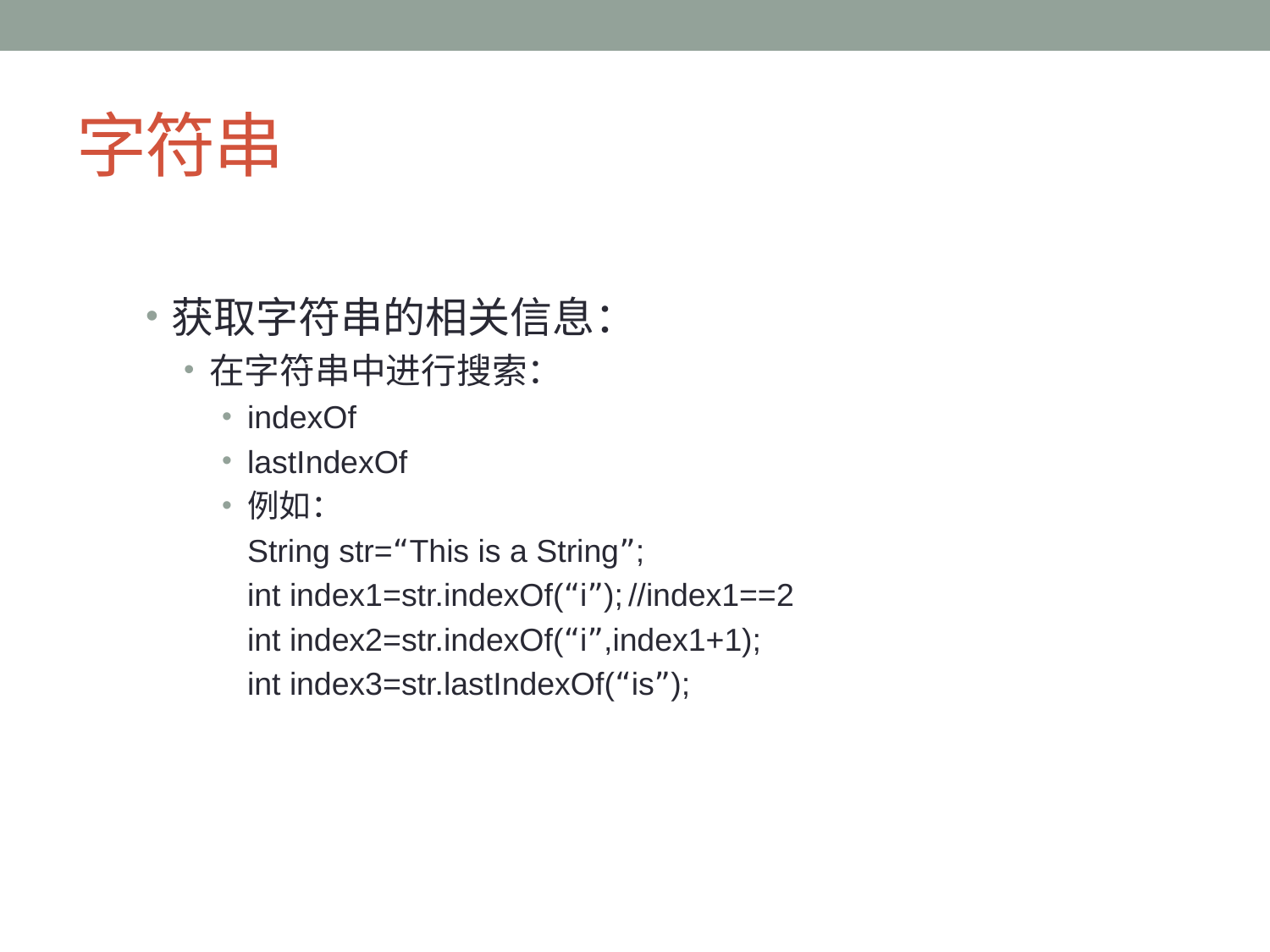

# 字符串
获取字符串的相关信息：
在字符串中进行搜索：
indexOf
lastIndexOf
例如：
	String str=“This is a String”;
	int index1=str.indexOf(“i”);	//index1==2
	int index2=str.indexOf(“i”,index1+1);
	int index3=str.lastIndexOf(“is”);